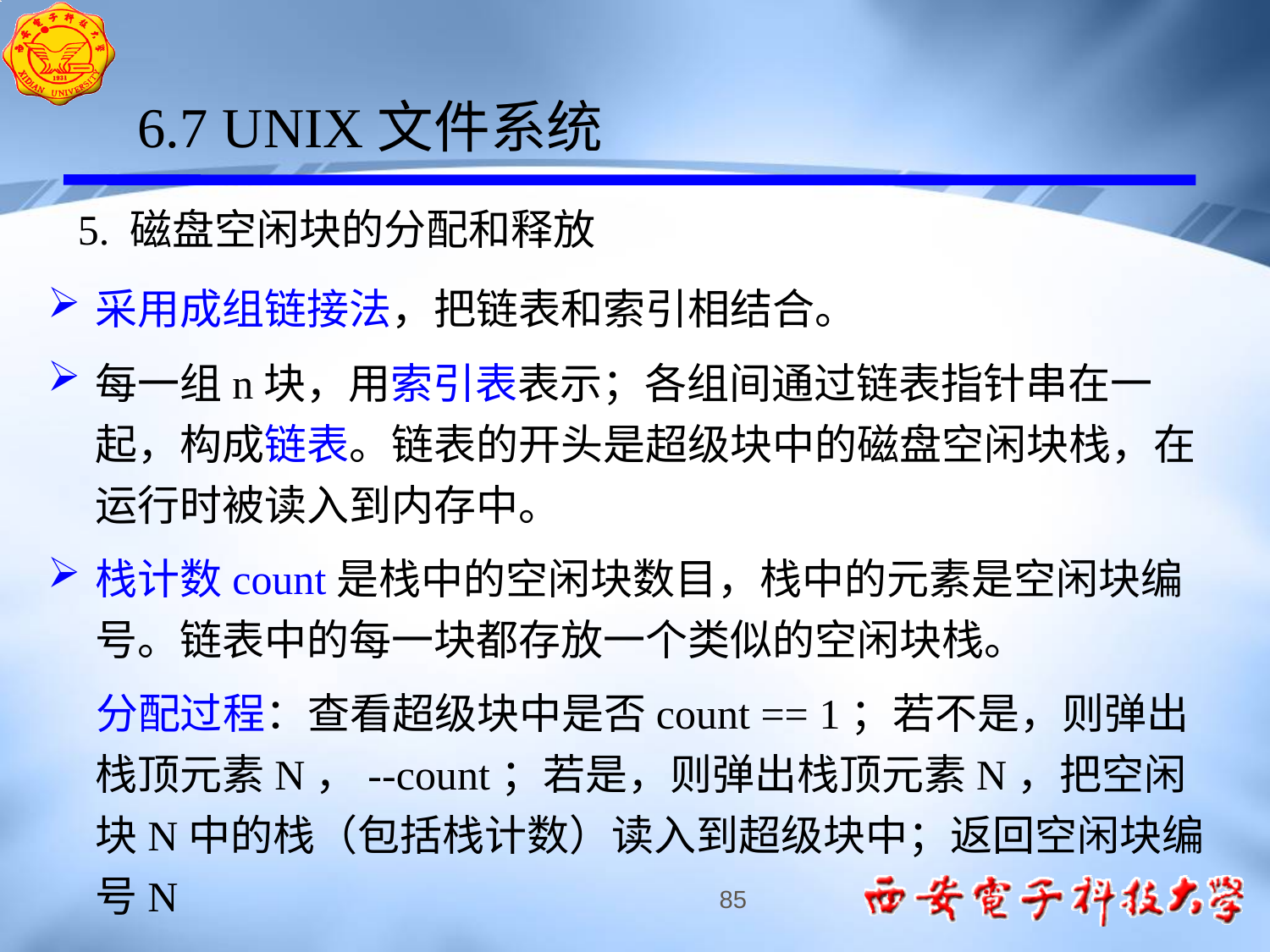

6.7 UNIX文件系统
5. 磁盘空闲块的分配和释放
采用成组链接法，把链表和索引相结合。
每一组n块，用索引表表示；各组间通过链表指针串在一起，构成链表。链表的开头是超级块中的磁盘空闲块栈，在运行时被读入到内存中。
栈计数count是栈中的空闲块数目，栈中的元素是空闲块编号。链表中的每一块都存放一个类似的空闲块栈。
    分配过程：查看超级块中是否count == 1；若不是，则弹出栈顶元素N，--count；若是，则弹出栈顶元素N，把空闲块N中的栈（包括栈计数）读入到超级块中；返回空闲块编号N
85